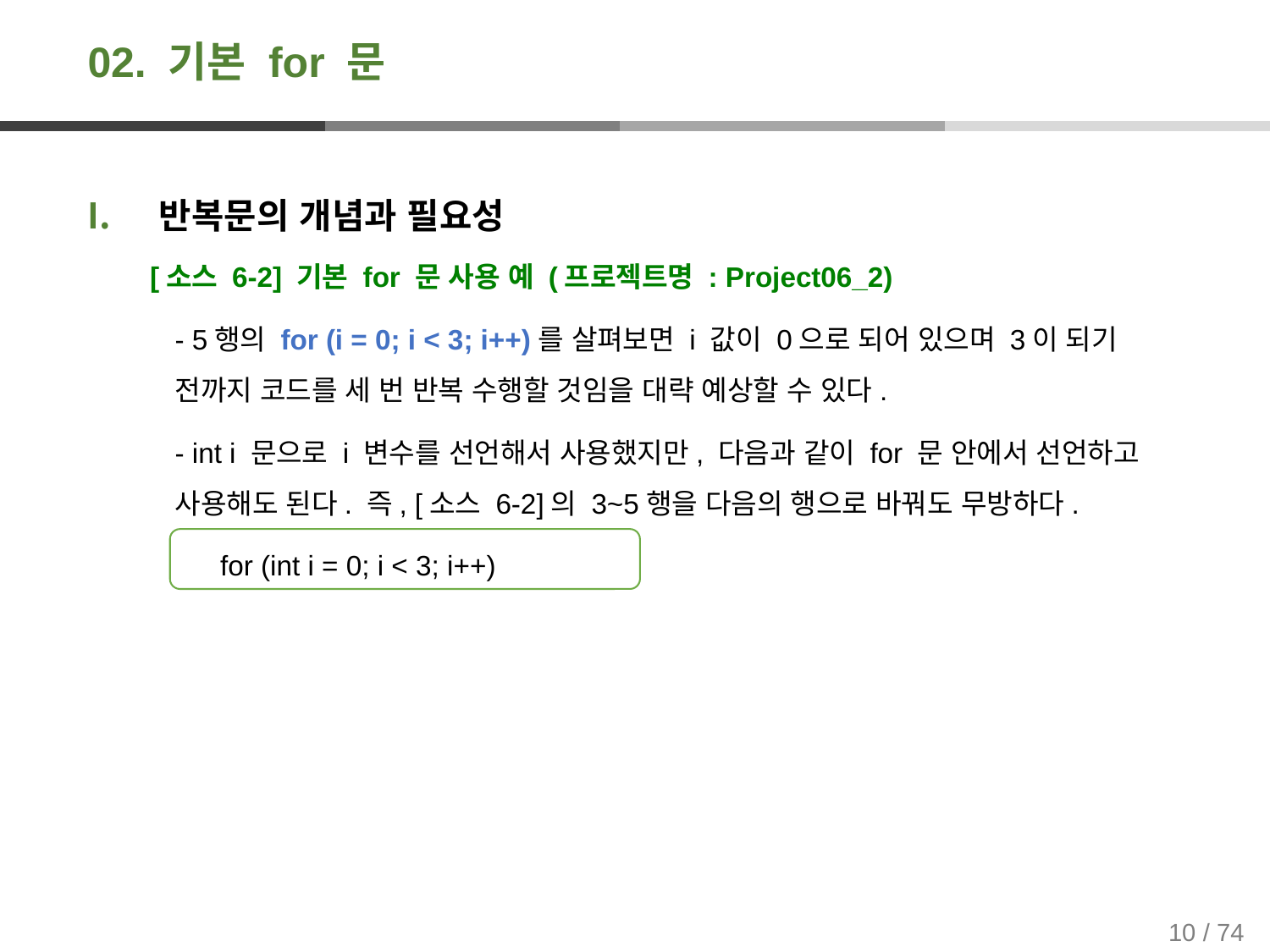

# 02. 기본 for 문
반복문의 개념과 필요성
[소스 6-2] 기본 for 문 사용 예 (프로젝트명 : Project06_2)
- 5행의 for (i = 0; i < 3; i++)를 살펴보면 i 값이 0으로 되어 있으며 3이 되기 전까지 코드를 세 번 반복 수행할 것임을 대략 예상할 수 있다.
- int i 문으로 i 변수를 선언해서 사용했지만, 다음과 같이 for 문 안에서 선언하고 사용해도 된다. 즉, [소스 6-2]의 3~5행을 다음의 행으로 바꿔도 무방하다.
         for (int i = 0; i < 3; i++)